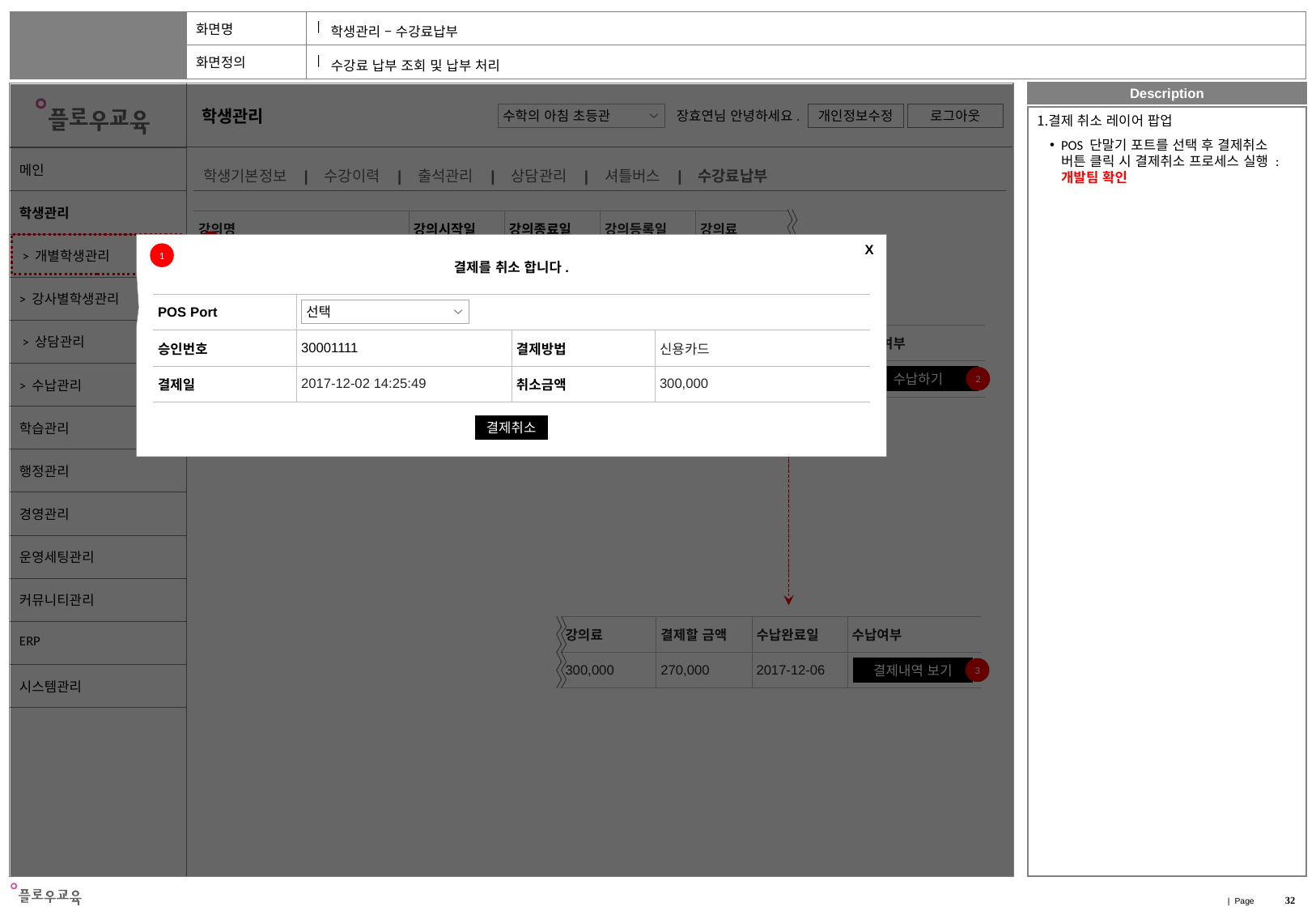

학생관리 – 수강료납부
수강료 납부 조회 및 납부 처리

결제 취소 레이어 팝업
POS 단말기 포트를 선택 후 결제취소 버튼 클릭 시 결제취소 프로세스 실행 : 개발팀 확인
| 학생기본정보 | 수강이력 | 출석관리 | 상담관리 | 셔틀버스 | 수강료납부 |
| --- |

| 강의명 | 강의시작일 | 강의종료일 | 강의등록일 | 강의료 |
| --- | --- | --- | --- | --- |
| 초등수학 4 | 2017-12-01 | 2017-12-31 | 2017-12-04 | 300,000 |
1

X
1
결제를 취소 합니다.
| POS Port |  |  |  |
| --- | --- | --- | --- |
| 승인번호 | 30001111 | 결제방법 | 신용카드 |
| 결제일 | 2017-12-02 14:25:49 | 취소금액 | 300,000 |
선택

| 결제할 금액 | 수납완료일 | 수납여부 |
| --- | --- | --- |
| 결제 금액 책정 전 | - |  |

수납하기
2
>
<
<<
>>
1
결제취소

| 강의료 | 결제할 금액 | 수납완료일 | 수납여부 |
| --- | --- | --- | --- |
| 300,000 | 270,000 | 2017-12-06 |  |
결제내역 보기
3
32